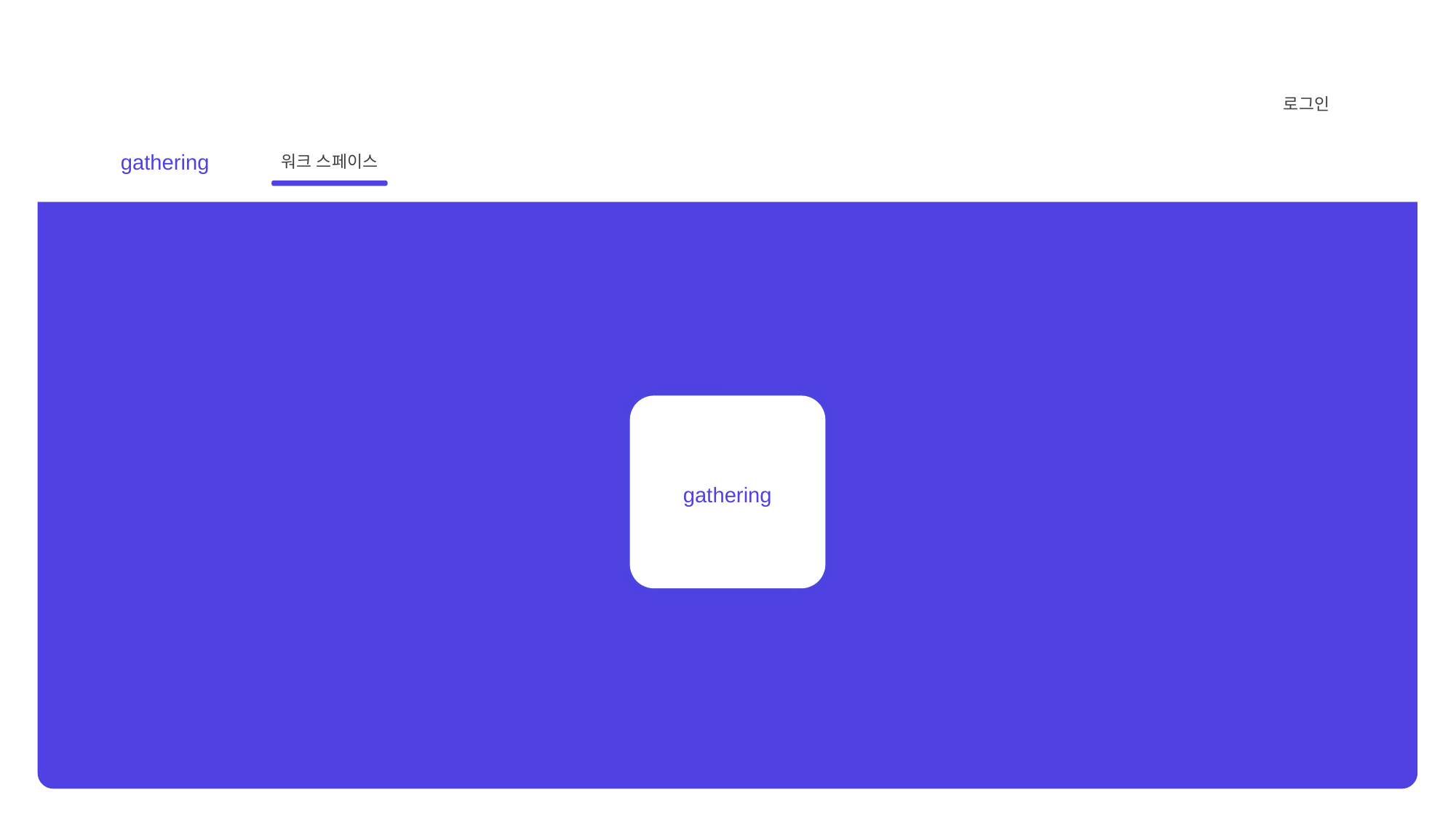

로그인
워크 스페이스
gathering

gathering
Start ->